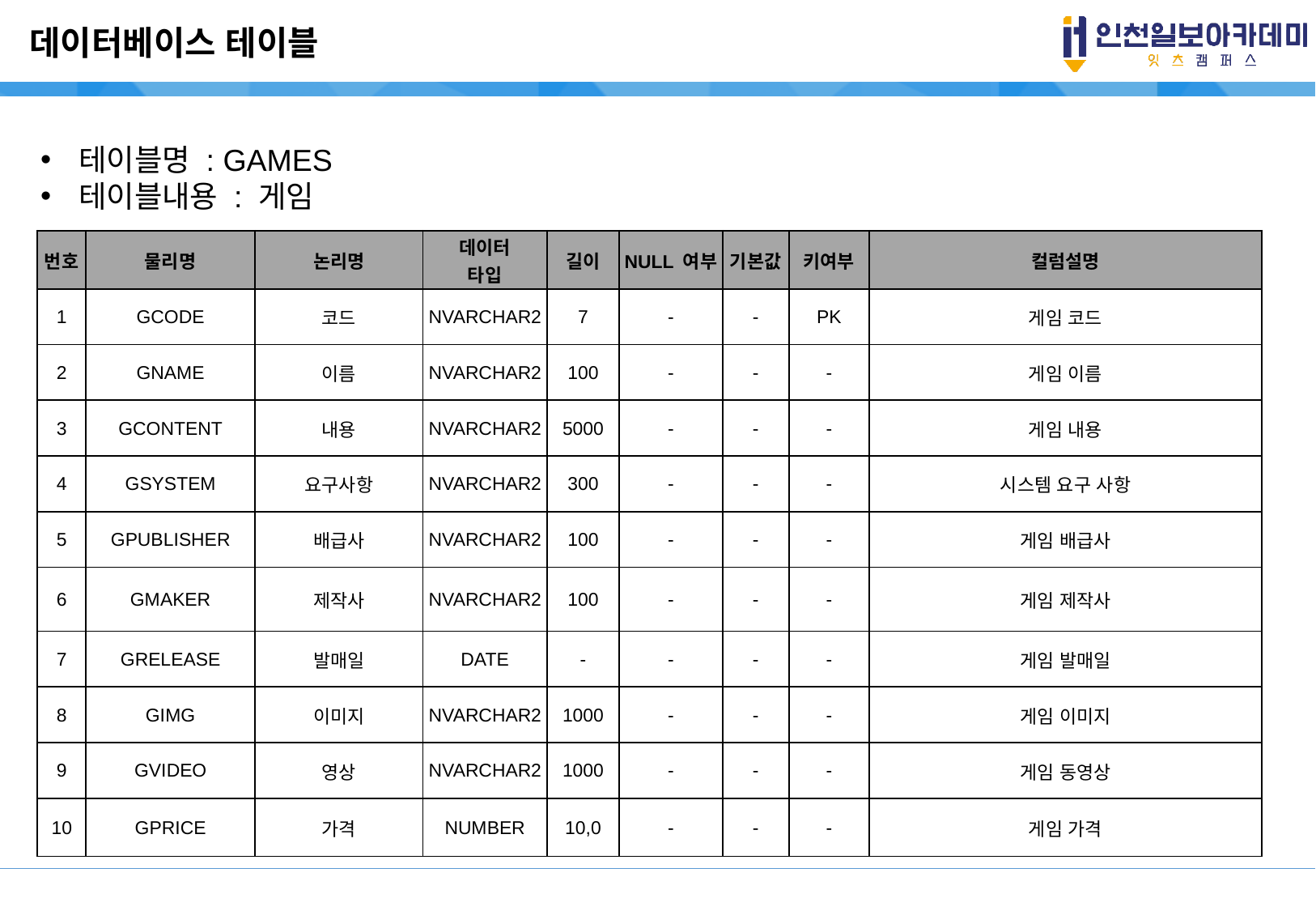

데이터베이스 테이블
테이블명 : GAMES
테이블내용 : 게임
| 번호 | 물리명 | 논리명 | 데이터 타입 | 길이 | NULL 여부 | 기본값 | 키여부 | 컬럼설명 |
| --- | --- | --- | --- | --- | --- | --- | --- | --- |
| 1 | GCODE | 코드 | NVARCHAR2 | 7 | - | - | PK | 게임 코드 |
| 2 | GNAME | 이름 | NVARCHAR2 | 100 | - | - | - | 게임 이름 |
| 3 | GCONTENT | 내용 | NVARCHAR2 | 5000 | - | - | - | 게임 내용 |
| 4 | GSYSTEM | 요구사항 | NVARCHAR2 | 300 | - | - | - | 시스템 요구 사항 |
| 5 | GPUBLISHER | 배급사 | NVARCHAR2 | 100 | - | - | - | 게임 배급사 |
| 6 | GMAKER | 제작사 | NVARCHAR2 | 100 | - | - | - | 게임 제작사 |
| 7 | GRELEASE | 발매일 | DATE | - | - | - | - | 게임 발매일 |
| 8 | GIMG | 이미지 | NVARCHAR2 | 1000 | - | - | - | 게임 이미지 |
| 9 | GVIDEO | 영상 | NVARCHAR2 | 1000 | - | - | - | 게임 동영상 |
| 10 | GPRICE | 가격 | NUMBER | 10,0 | - | - | - | 게임 가격 |